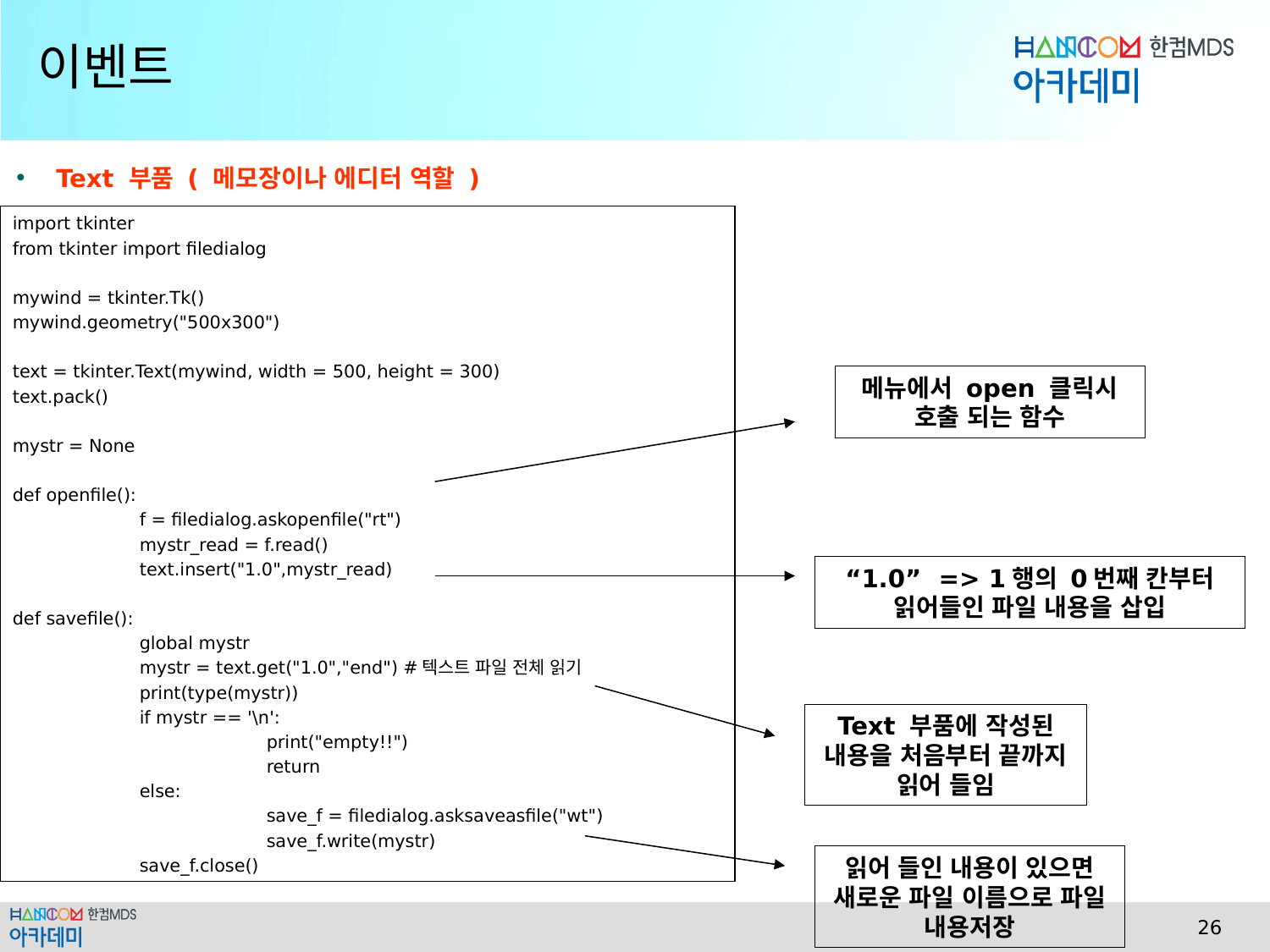

# 이벤트
Text 부품 ( 메모장이나 에디터 역할 )
import tkinter
from tkinter import filedialog

mywind = tkinter.Tk()
mywind.geometry("500x300")

text = tkinter.Text(mywind, width = 500, height = 300)
text.pack()

mystr = None

def openfile():
	f = filedialog.askopenfile("rt")
	mystr_read = f.read()
	text.insert("1.0",mystr_read)

def savefile():
	global mystr
	mystr = text.get("1.0","end") #텍스트 파일 전체 읽기
	print(type(mystr))
	if mystr == '\n':
		print("empty!!")
		return
	else:
		save_f = filedialog.asksaveasfile("wt")
		save_f.write(mystr)
	save_f.close()
메뉴에서 open 클릭시 호출 되는 함수
“1.0”  => 1행의 0번째 칸부터 읽어들인 파일 내용을 삽입
Text 부품에 작성된 내용을 처음부터 끝까지 읽어 들임
읽어 들인 내용이 있으면 새로운 파일 이름으로 파일 내용저장
                               26